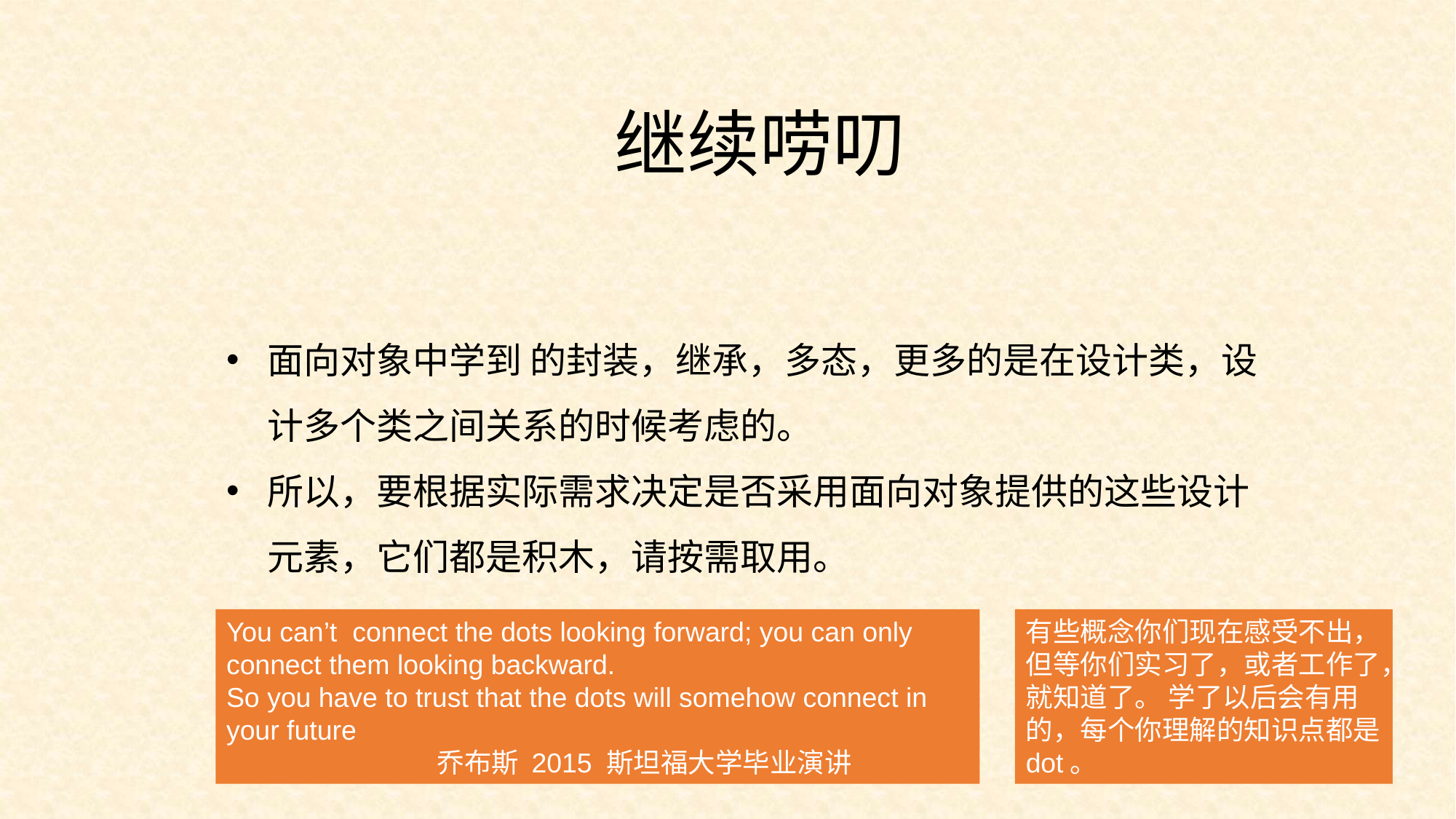

继续唠叨
面向对象中学到 的封装，继承，多态，更多的是在设计类，设计多个类之间关系的时候考虑的。
所以，要根据实际需求决定是否采用面向对象提供的这些设计元素，它们都是积木，请按需取用。
You can’t  connect the dots looking forward; you can only connect them looking backward.
So you have to trust that the dots will somehow connect in your future
                                 乔布斯 2015 斯坦福大学毕业演讲
有些概念你们现在感受不出，但等你们实习了，或者工作了，就知道了。 学了以后会有用的，每个你理解的知识点都是dot。